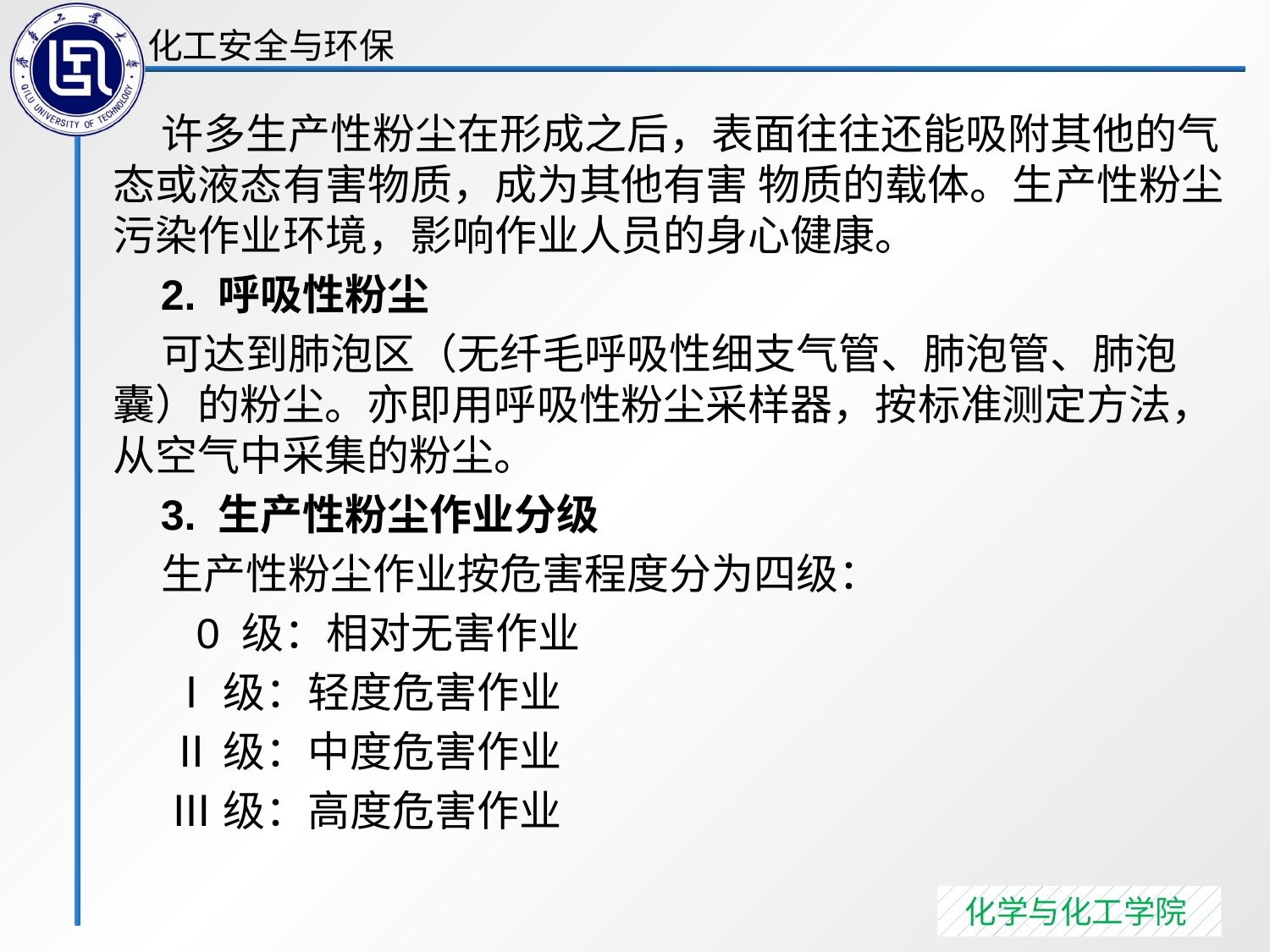

许多生产性粉尘在形成之后，表面往往还能吸附其他的气态或液态有害物质，成为其他有害 物质的载体。生产性粉尘污染作业环境，影响作业人员的身心健康。
    2. 呼吸性粉尘
    可达到肺泡区（无纤毛呼吸性细支气管、肺泡管、肺泡囊）的粉尘。亦即用呼吸性粉尘采样器，按标准测定方法，从空气中采集的粉尘。
    3. 生产性粉尘作业分级
    生产性粉尘作业按危害程度分为四级：
       0 级：相对无害作业
      Ⅰ级：轻度危害作业
      Ⅱ级：中度危害作业
      Ⅲ级：高度危害作业